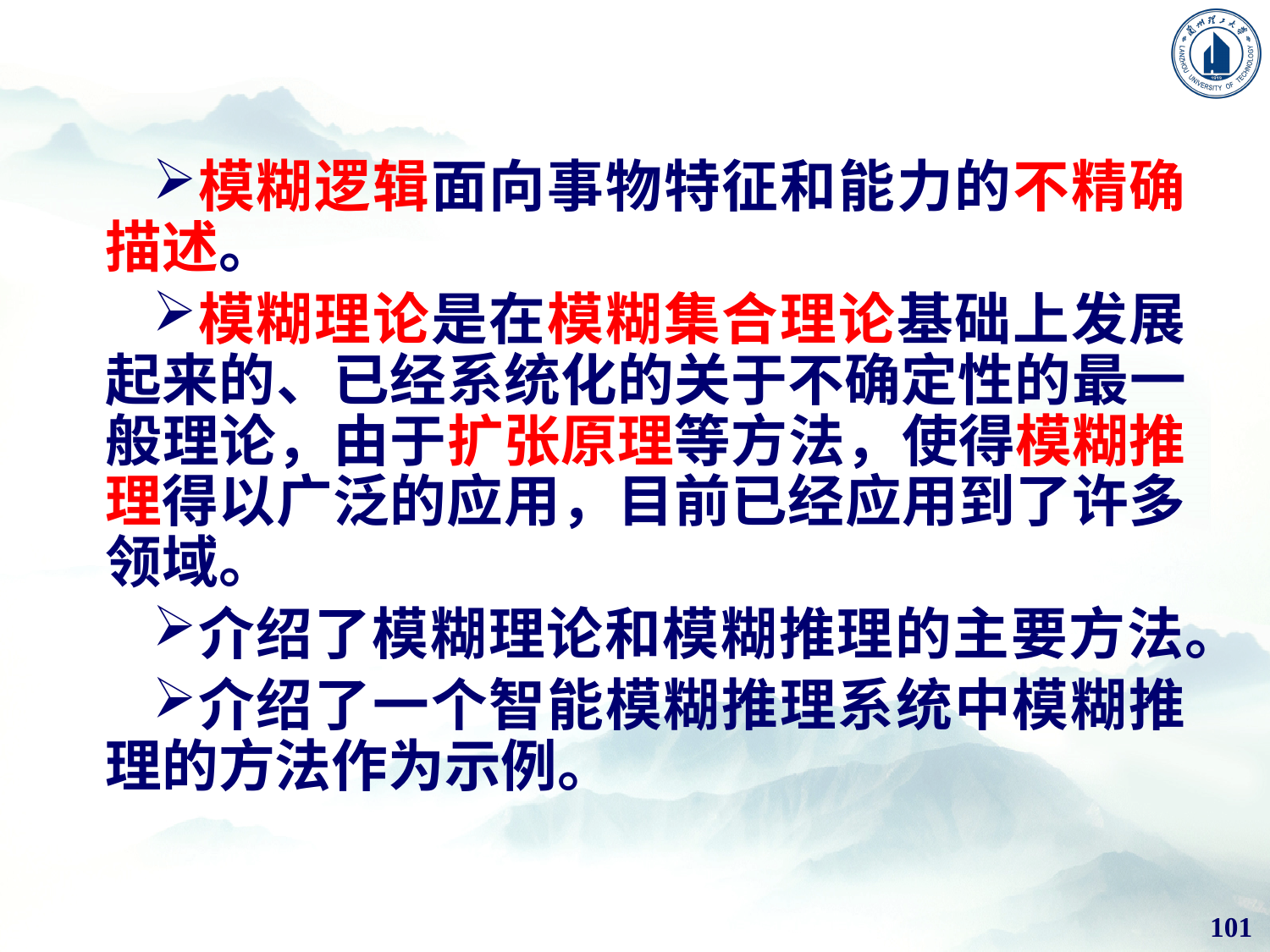

模糊逻辑面向事物特征和能力的不精确描述。
模糊理论是在模糊集合理论基础上发展起来的、已经系统化的关于不确定性的最一般理论，由于扩张原理等方法，使得模糊推理得以广泛的应用，目前已经应用到了许多领域。
介绍了模糊理论和模糊推理的主要方法。
介绍了一个智能模糊推理系统中模糊推理的方法作为示例。
101